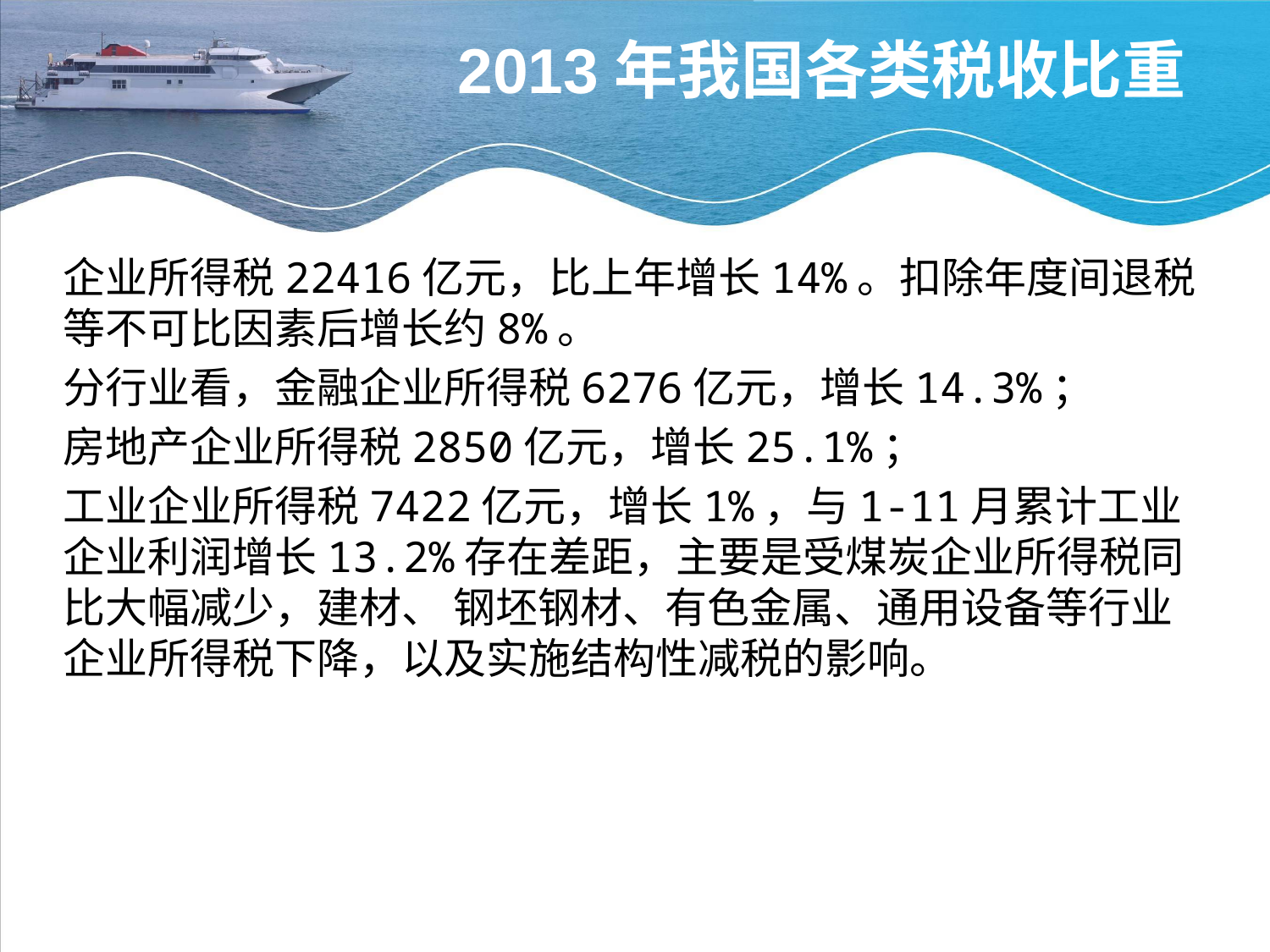

2013年我国各类税收比重
企业所得税22416亿元，比上年增长14%。扣除年度间退税等不可比因素后增长约8%。
分行业看，金融企业所得税6276亿元，增长14.3%；
房地产企业所得税2850亿元，增长25.1%；
工业企业所得税7422亿元，增长1%，与1-11月累计工业企业利润增长13.2%存在差距，主要是受煤炭企业所得税同比大幅减少，建材、 钢坯钢材、有色金属、通用设备等行业企业所得税下降，以及实施结构性减税的影响。